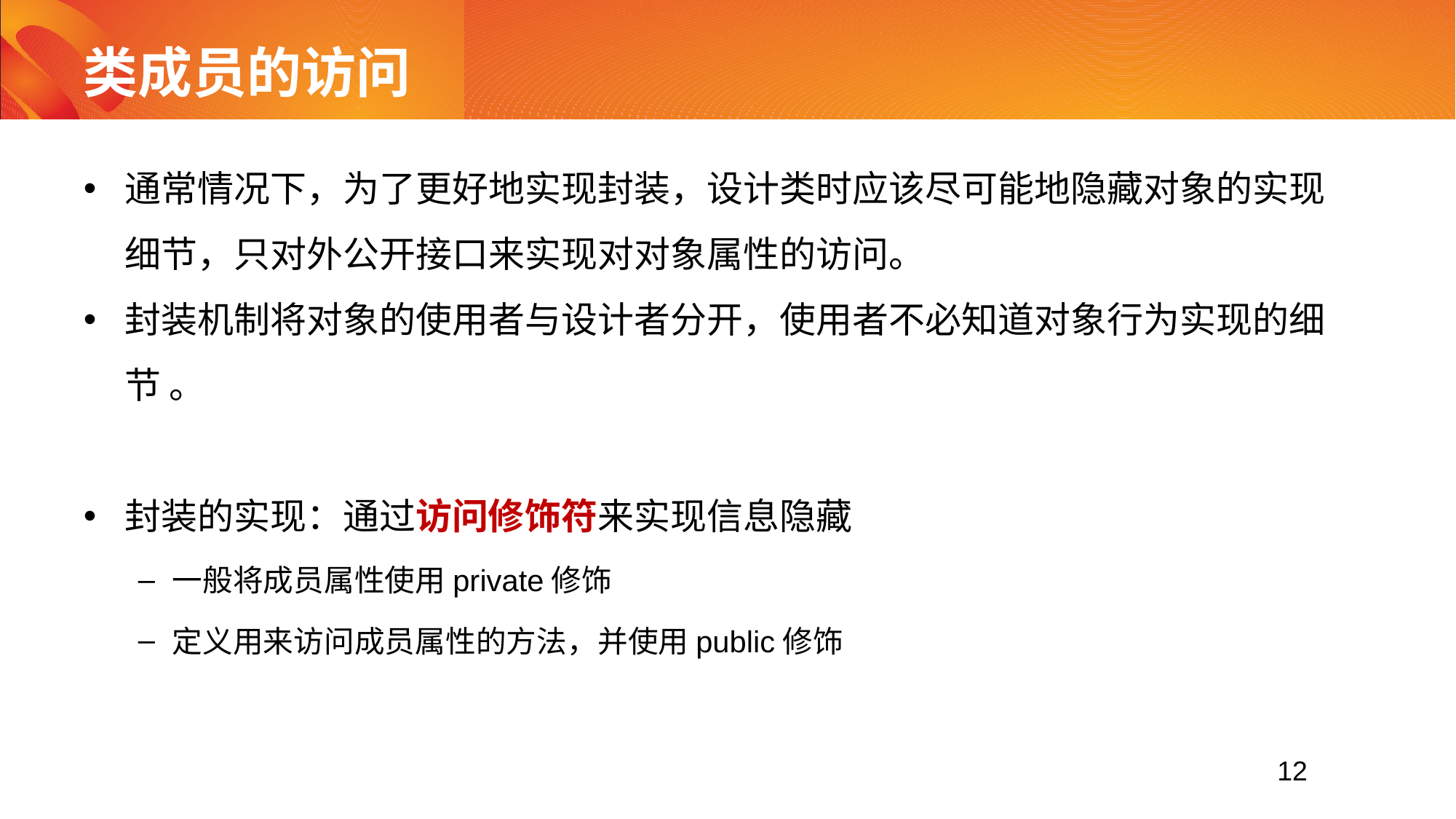

# 类成员的访问
通常情况下，为了更好地实现封装，设计类时应该尽可能地隐藏对象的实现细节，只对外公开接口来实现对对象属性的访问。
封装机制将对象的使用者与设计者分开，使用者不必知道对象行为实现的细节 。

封装的实现：通过访问修饰符来实现信息隐藏
一般将成员属性使用private修饰
定义用来访问成员属性的方法，并使用public修饰